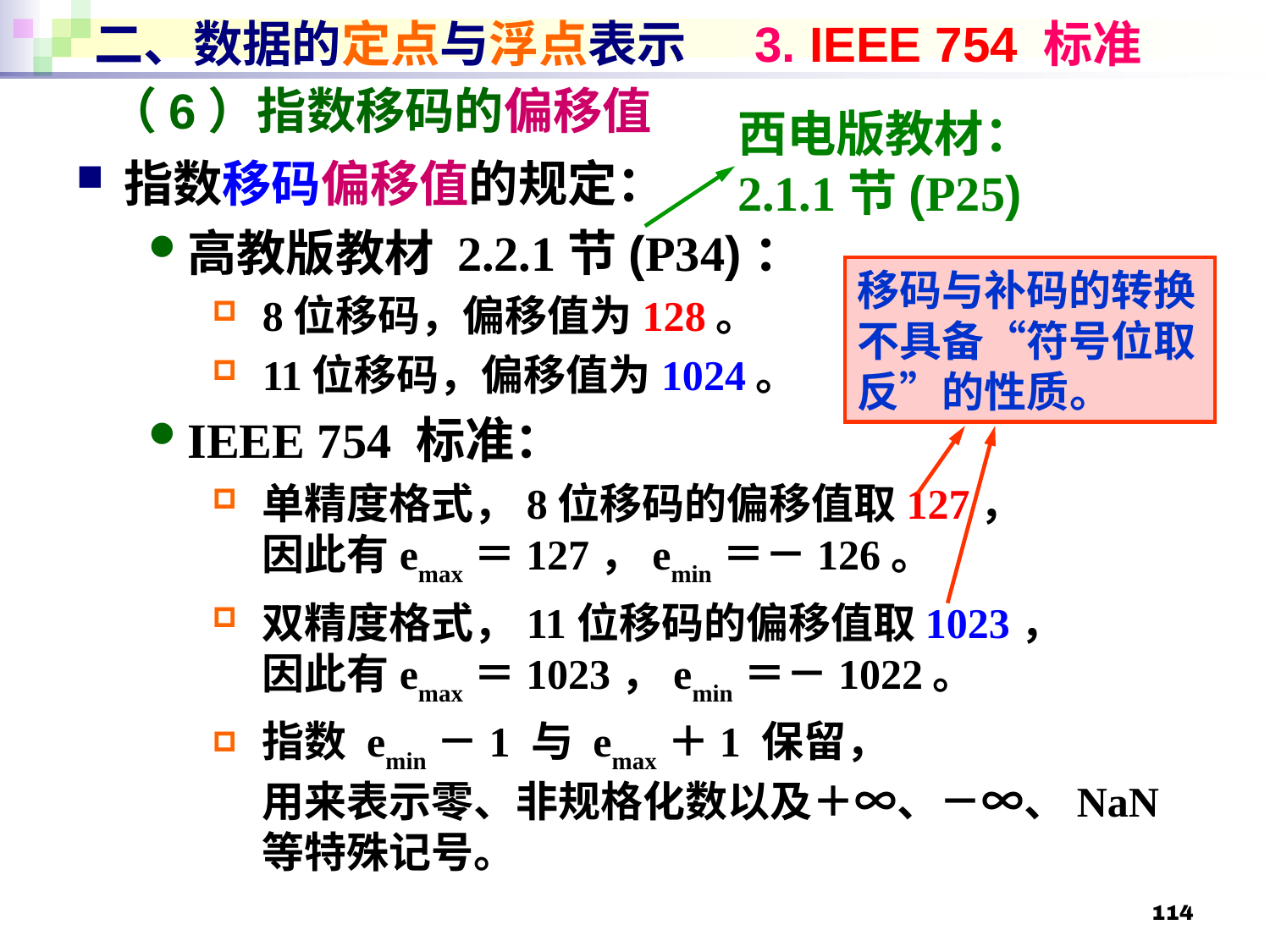

# 二、数据的定点与浮点表示     3. IEEE 754 标准
（6）指数移码的偏移值
西电版教材：
2.1.1节(P25)
指数移码偏移值的规定：
高教版教材 2.2.1节(P34)：
8位移码，偏移值为128。
11位移码，偏移值为1024。
IEEE 754 标准：
单精度格式，8位移码的偏移值取127，
因此有emax＝127，emin＝－126。
双精度格式，11位移码的偏移值取1023，
因此有emax＝1023，emin＝－1022。
指数 emin－1 与 emax＋1 保留，
用来表示零、非规格化数以及＋∞、－∞、NaN 等特殊记号。
移码与补码的转换不具备“符号位取反”的性质。

114